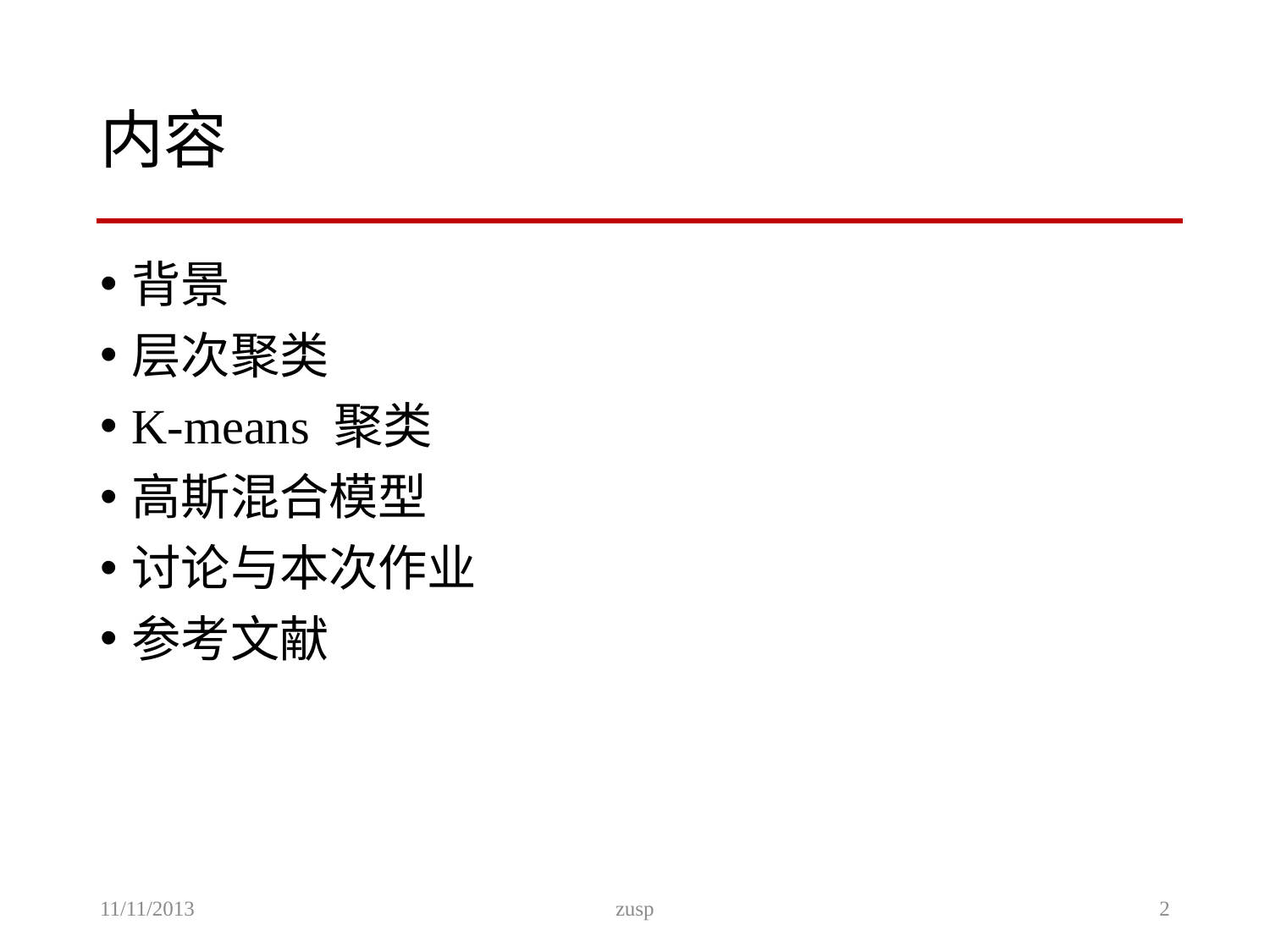

# 内容
背景
层次聚类
K-means 聚类
高斯混合模型
讨论与本次作业
参考文献

11/11/2013
zusp
2